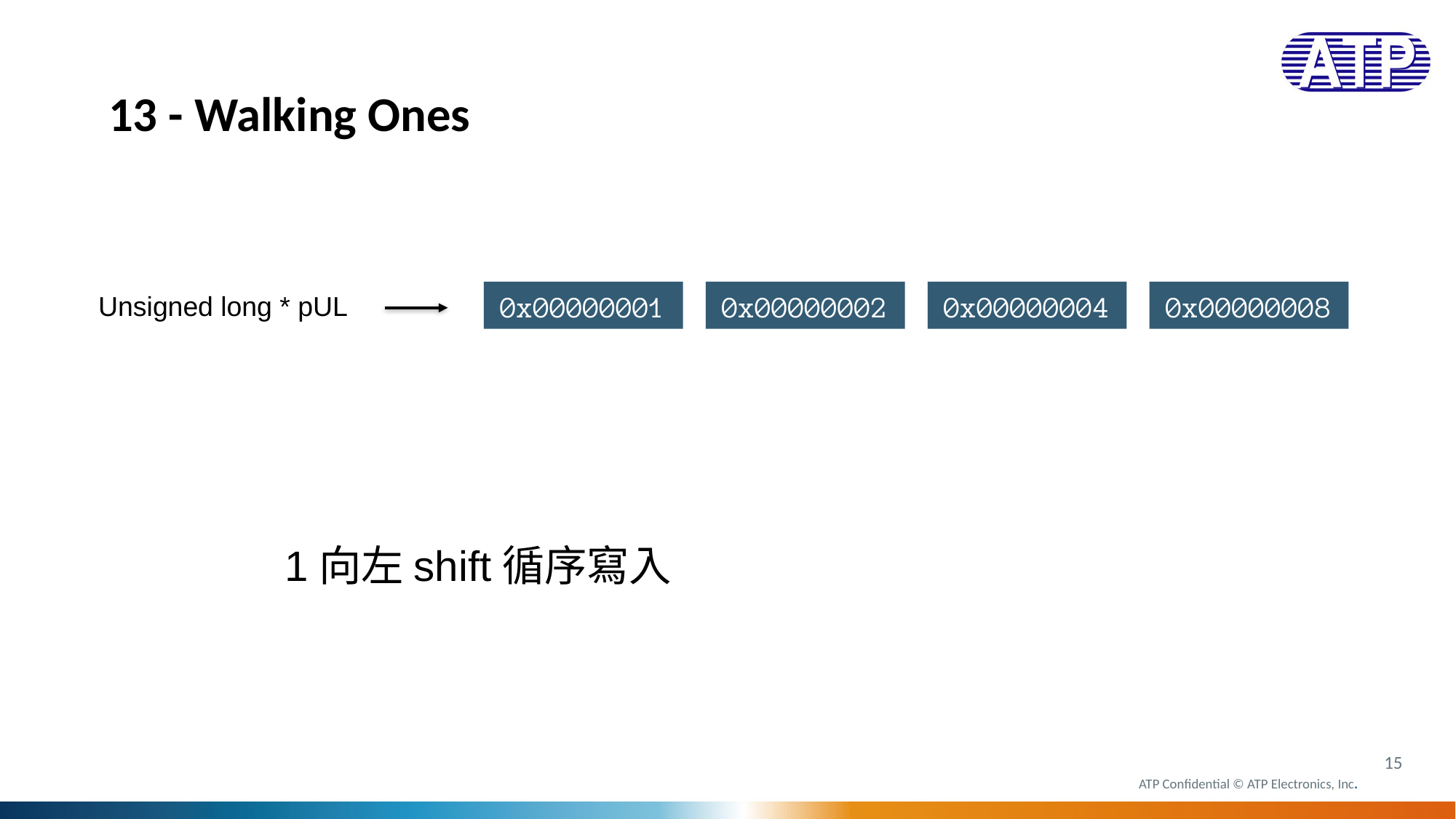

13 - Walking Ones
0x00000001
0x00000002
0x00000004
0x00000008
Unsigned long * pUL
1向左shift循序寫入